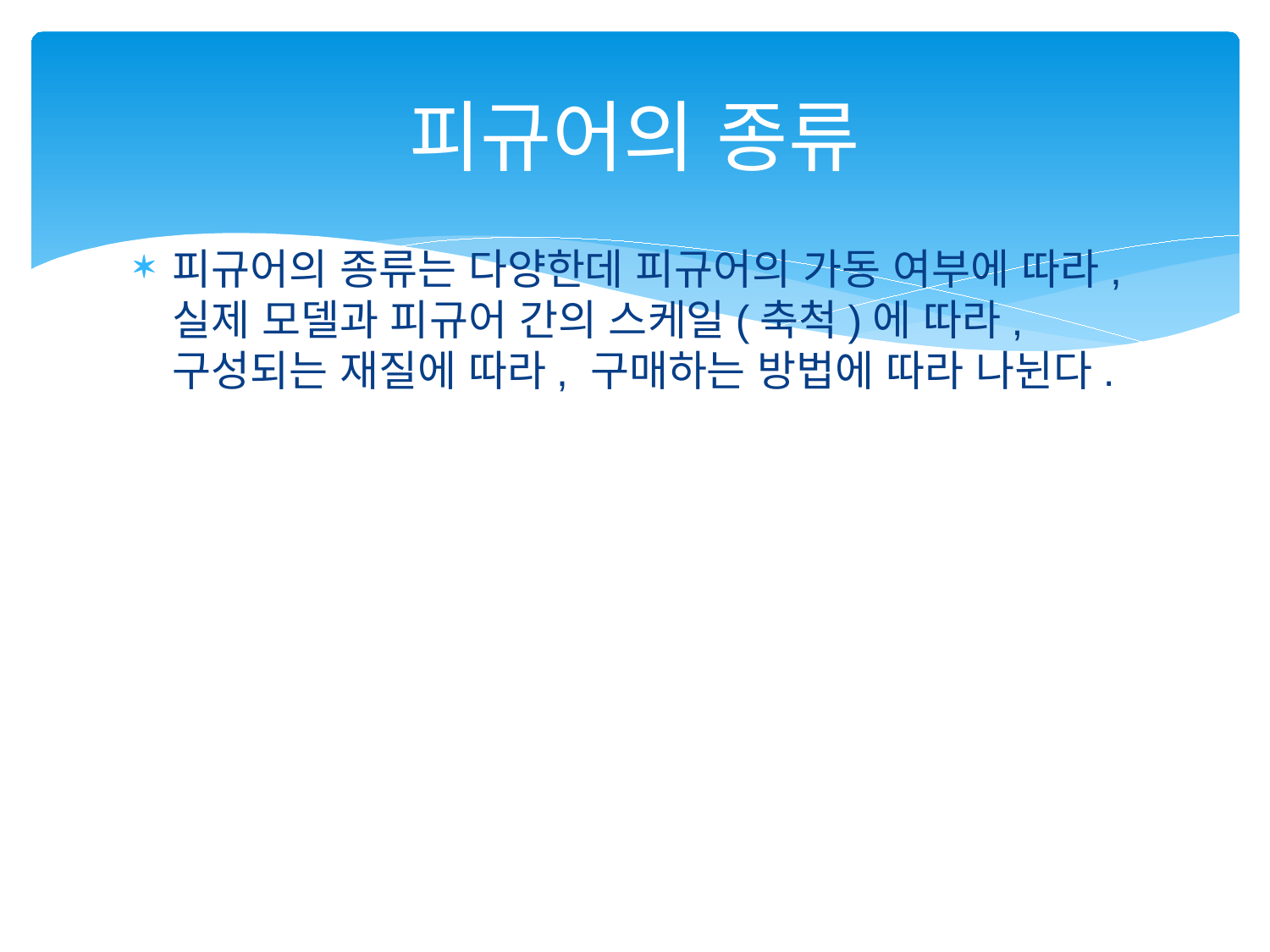

# 피규어의 종류
피규어의 종류는 다양한데 피규어의 가동 여부에 따라, 실제 모델과 피규어 간의 스케일(축척)에 따라, 구성되는 재질에 따라, 구매하는 방법에 따라 나뉜다.